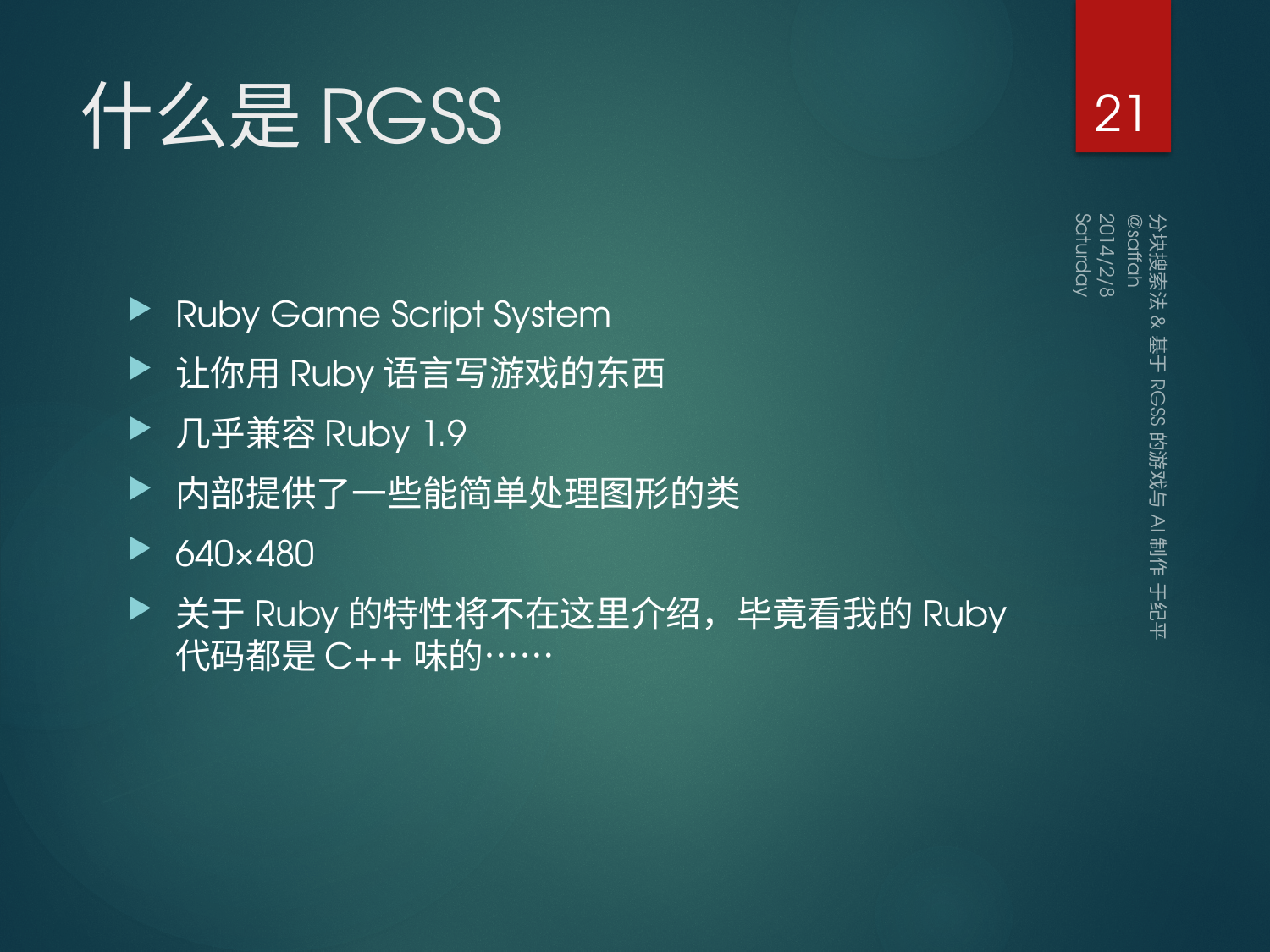

21
# 什么是RGSS
2014/2/8 Saturday
Ruby Game Script System
让你用Ruby语言写游戏的东西
几乎兼容Ruby 1.9
内部提供了一些能简单处理图形的类
640×480
关于Ruby的特性将不在这里介绍，毕竟看我的Ruby代码都是C++味的……
分块搜索法&基于RGSS的游戏与AI制作 于纪平 @saffah